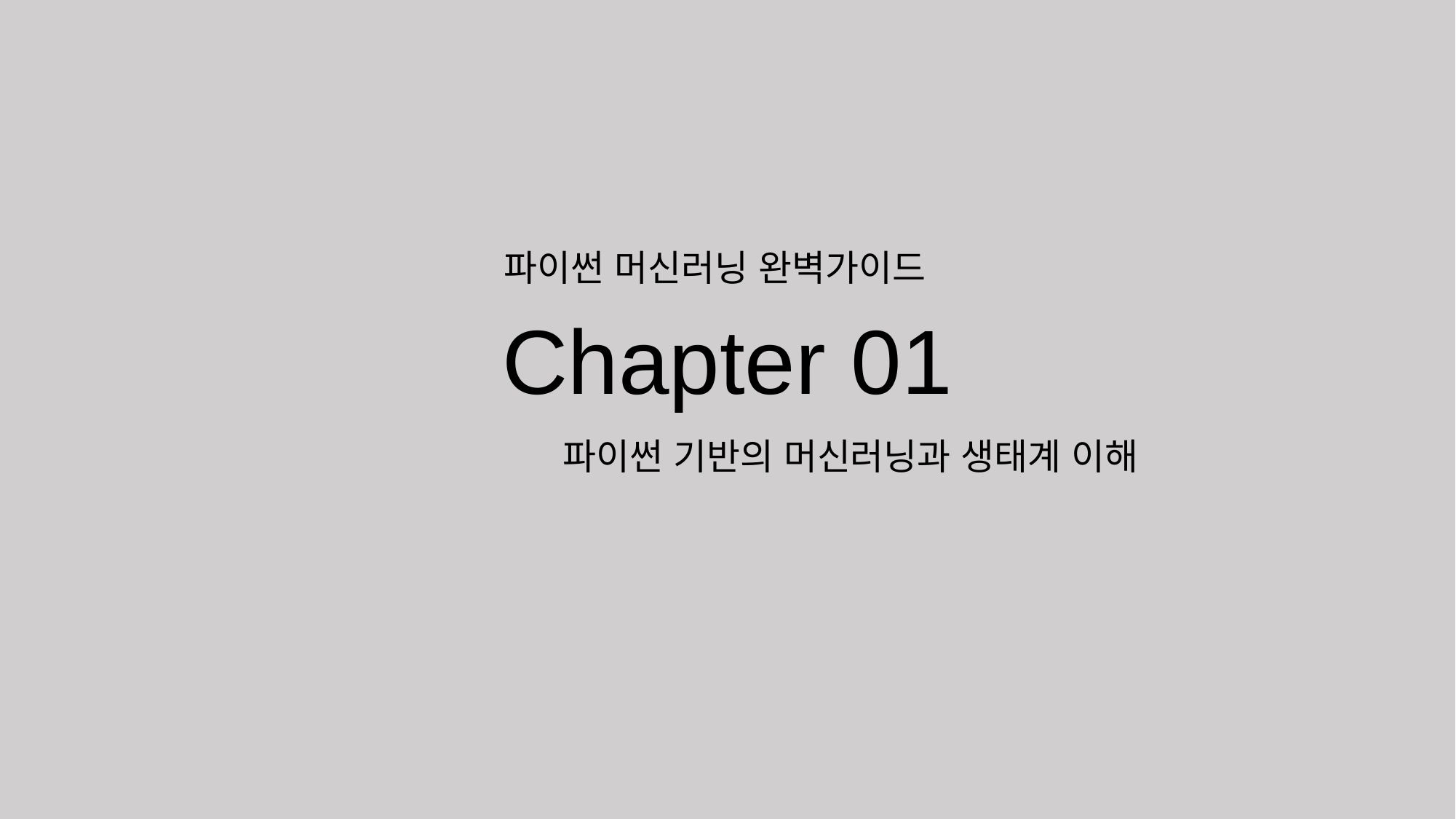

# Chapter 01
파이썬 머신러닝 완벽가이드
파이썬 기반의 머신러닝과 생태계 이해